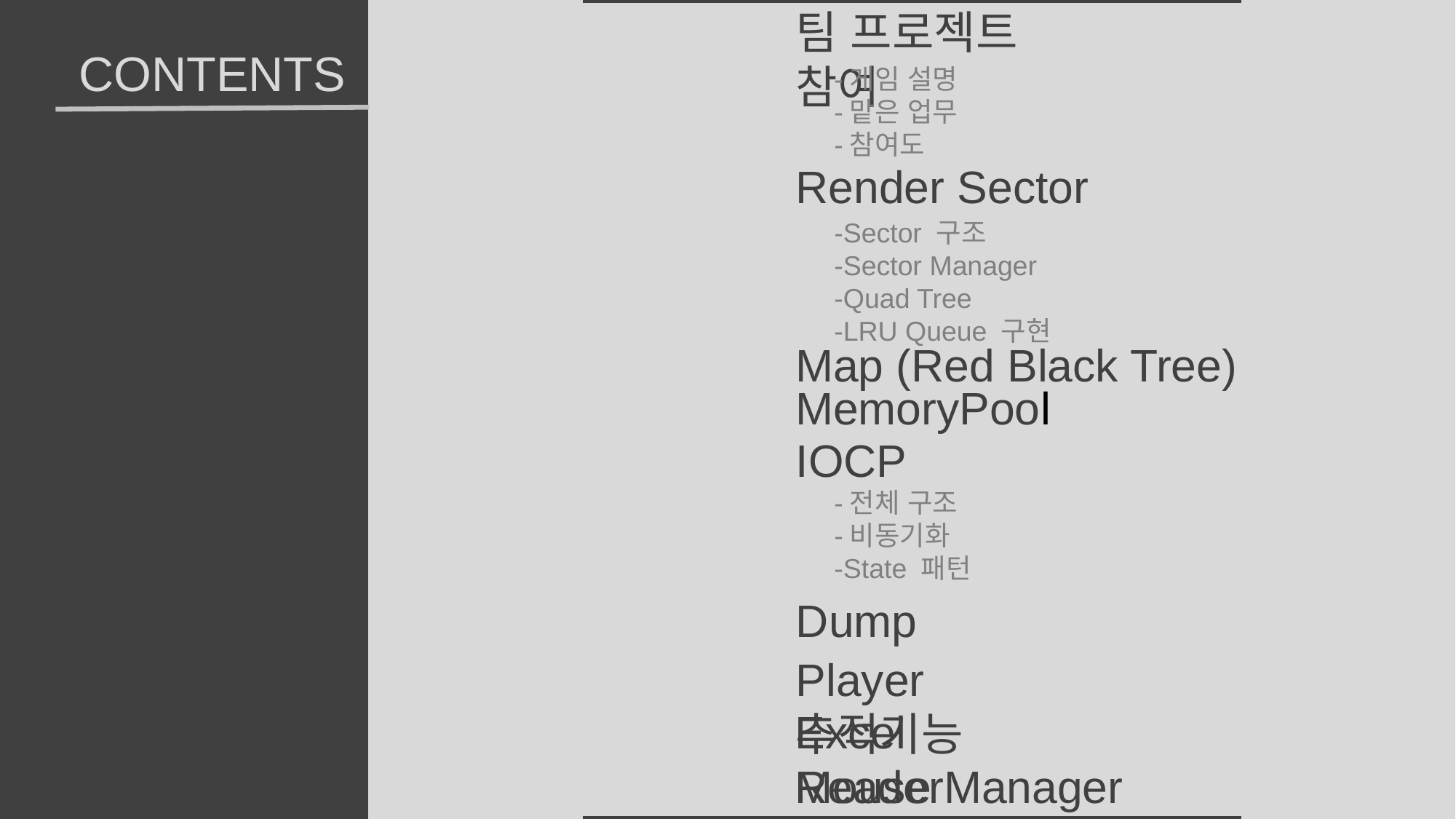

팀 프로젝트 참여
CONTENTS
     -게임 설명
     -맡은 업무
     -참여도
Render Sector
     -Sector 구조
     -Sector Manager
     -Quad Tree
     -LRU Queue 구현
Map (Red Black Tree)
MemoryPool
IOCP
     -전체 구조
     -비동기화
     -State 패턴
Dump
Player 추적기능
Excel Reader
Mouse Manager